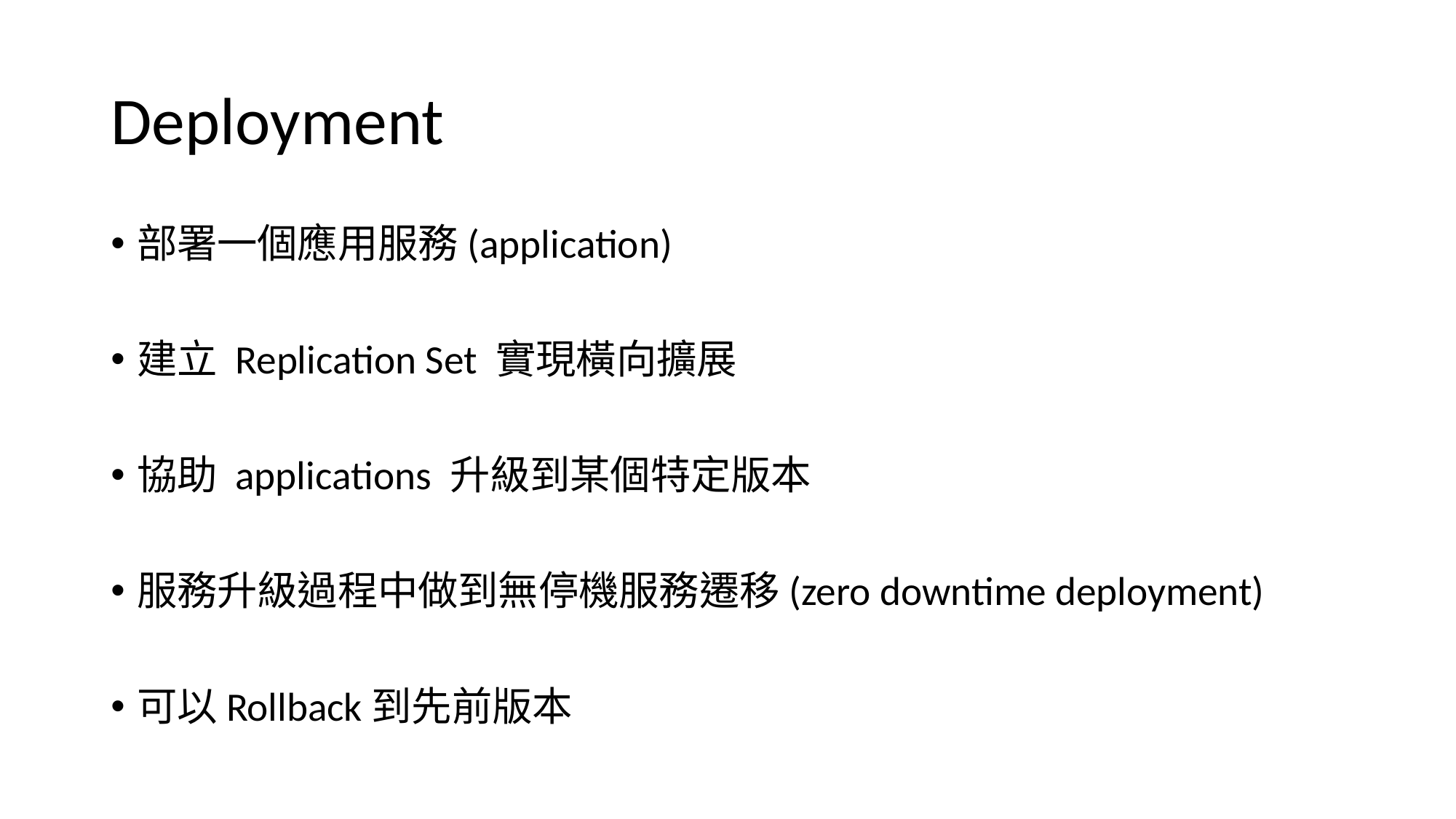

# Deployment
部署一個應用服務(application)

建立 Replication Set 實現橫向擴展

協助 applications 升級到某個特定版本

服務升級過程中做到無停機服務遷移(zero downtime deployment)

可以Rollback到先前版本